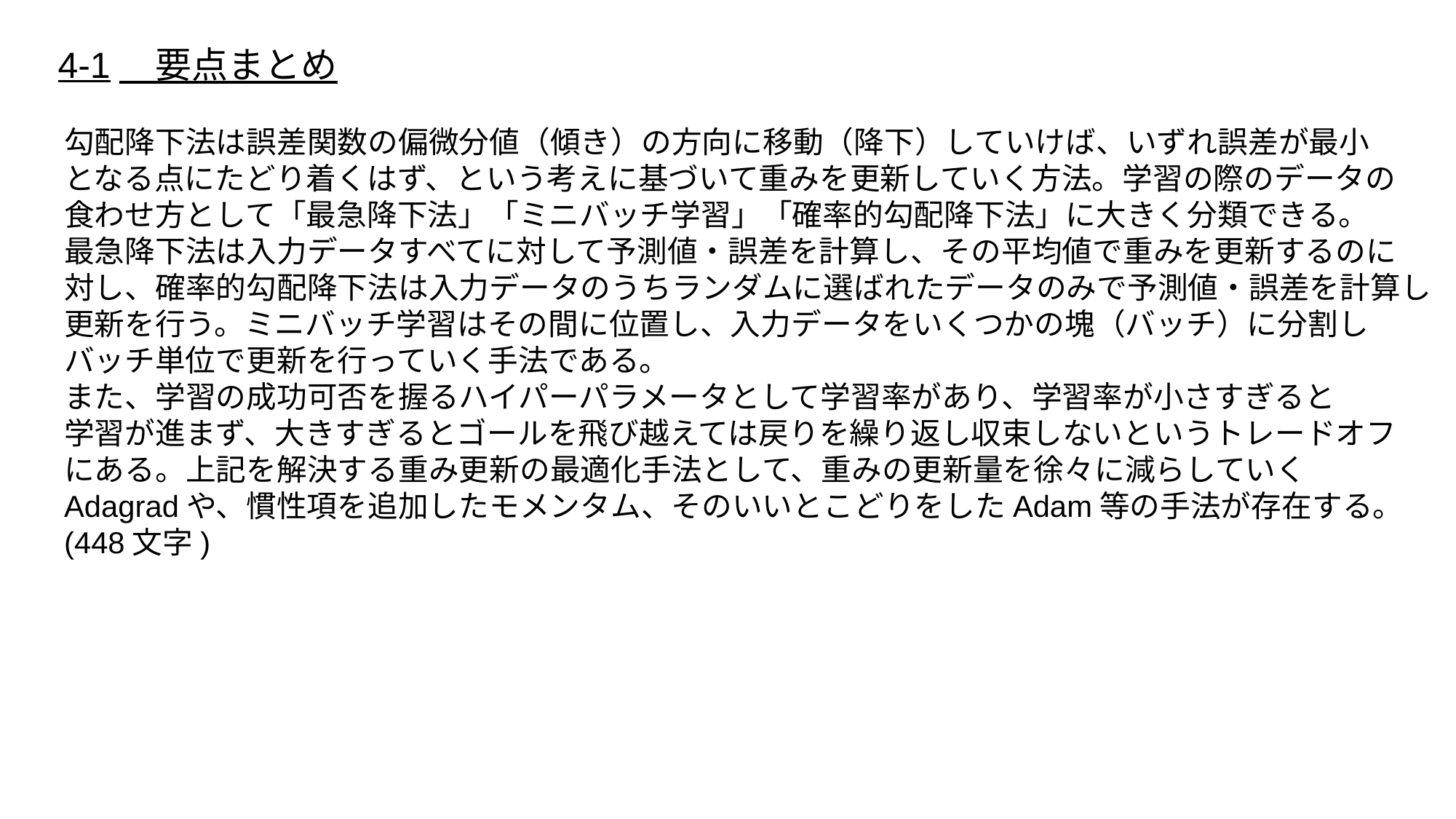

4-1　要点まとめ
勾配降下法は誤差関数の偏微分値（傾き）の方向に移動（降下）していけば、いずれ誤差が最小
となる点にたどり着くはず、という考えに基づいて重みを更新していく方法。学習の際のデータの
食わせ方として「最急降下法」「ミニバッチ学習」「確率的勾配降下法」に大きく分類できる。
最急降下法は入力データすべてに対して予測値・誤差を計算し、その平均値で重みを更新するのに
対し、確率的勾配降下法は入力データのうちランダムに選ばれたデータのみで予測値・誤差を計算し
更新を行う。ミニバッチ学習はその間に位置し、入力データをいくつかの塊（バッチ）に分割し
バッチ単位で更新を行っていく手法である。
また、学習の成功可否を握るハイパーパラメータとして学習率があり、学習率が小さすぎると
学習が進まず、大きすぎるとゴールを飛び越えては戻りを繰り返し収束しないというトレードオフ
にある。上記を解決する重み更新の最適化手法として、重みの更新量を徐々に減らしていく
Adagradや、慣性項を追加したモメンタム、そのいいとこどりをしたAdam等の手法が存在する。
(448文字)